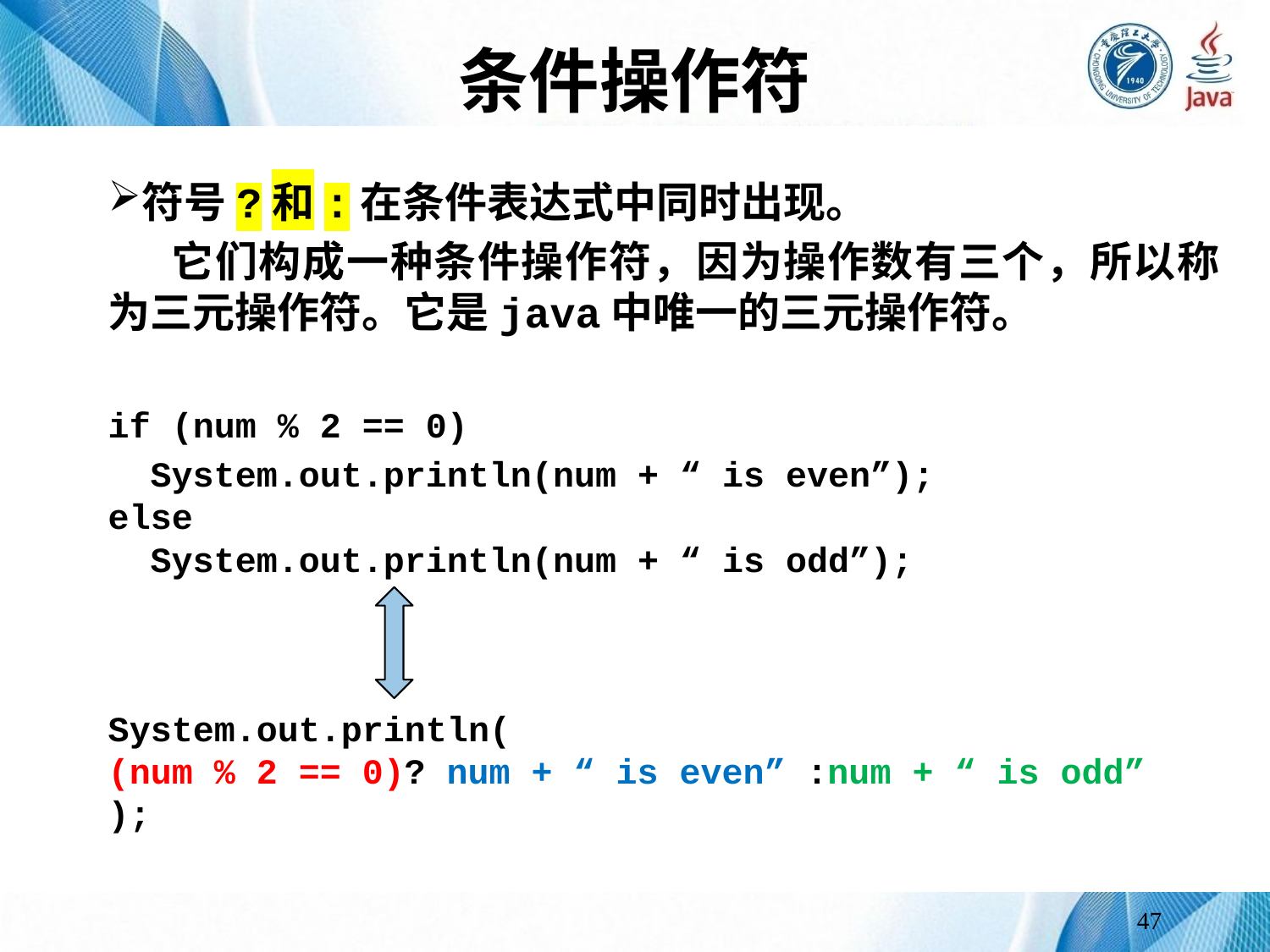

# 条件操作符
符号?和:在条件表达式中同时出现。
它们构成一种条件操作符，因为操作数有三个，所以称为三元操作符。它是java中唯一的三元操作符。

if (num % 2 == 0)
  System.out.println(num + “ is even”);
else
  System.out.println(num + “ is odd”);

System.out.println(
(num % 2 == 0)? num + “ is even” :num + “ is odd”
);

47